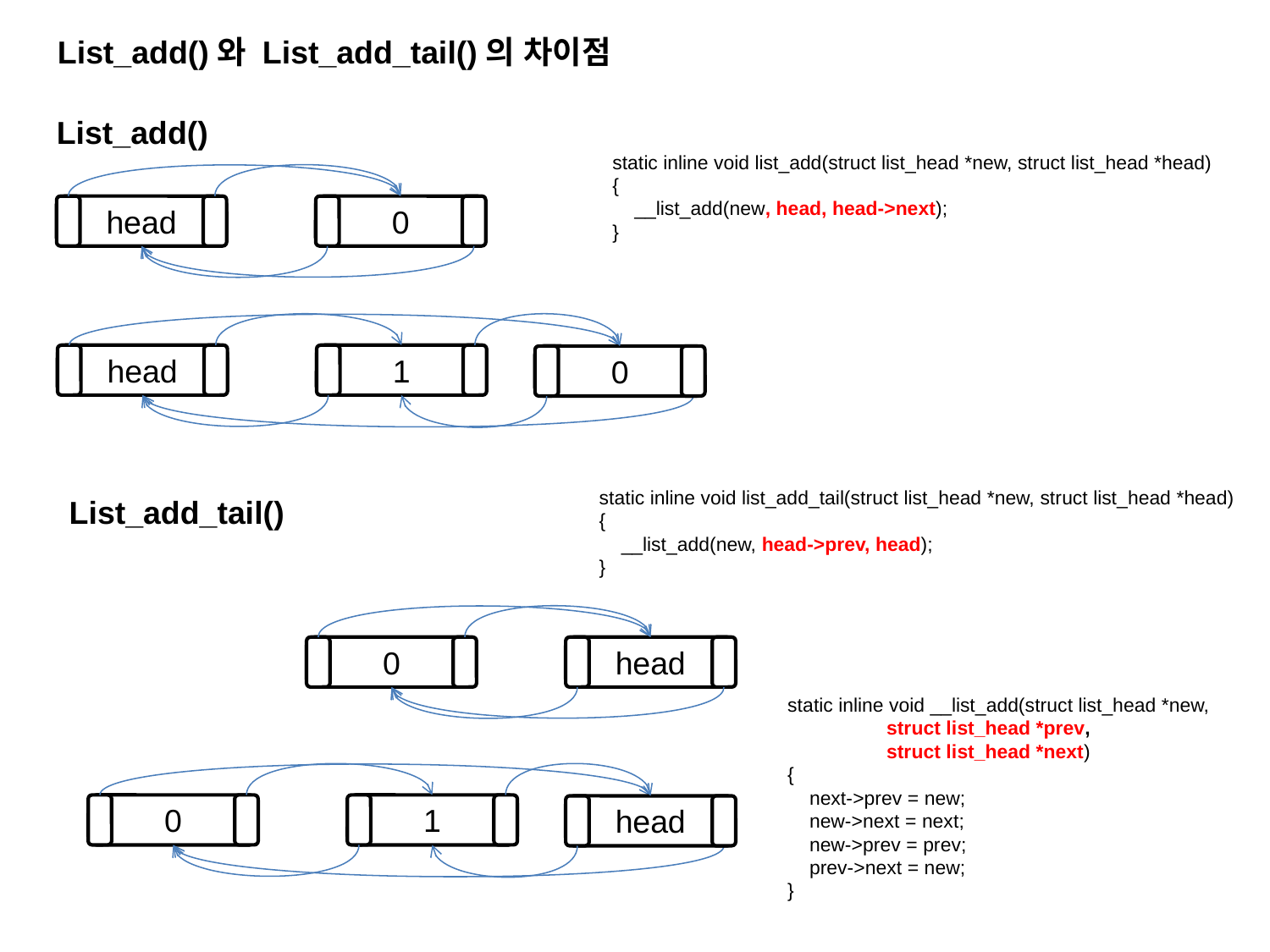

List_add()와 List_add_tail()의 차이점
List_add()
static inline void list_add(struct list_head *new, struct list_head *head)
{
    __list_add(new, head, head->next);
}
head

0

head

1

0

static inline void list_add_tail(struct list_head *new, struct list_head *head)
{
    __list_add(new, head->prev, head);
}
List_add_tail()
0

head

static inline void __list_add(struct list_head *new,
                  struct list_head *prev,
                  struct list_head *next)
{
    next->prev = new;
    new->next = next;
    new->prev = prev;
    prev->next = new;
}
0

1

head